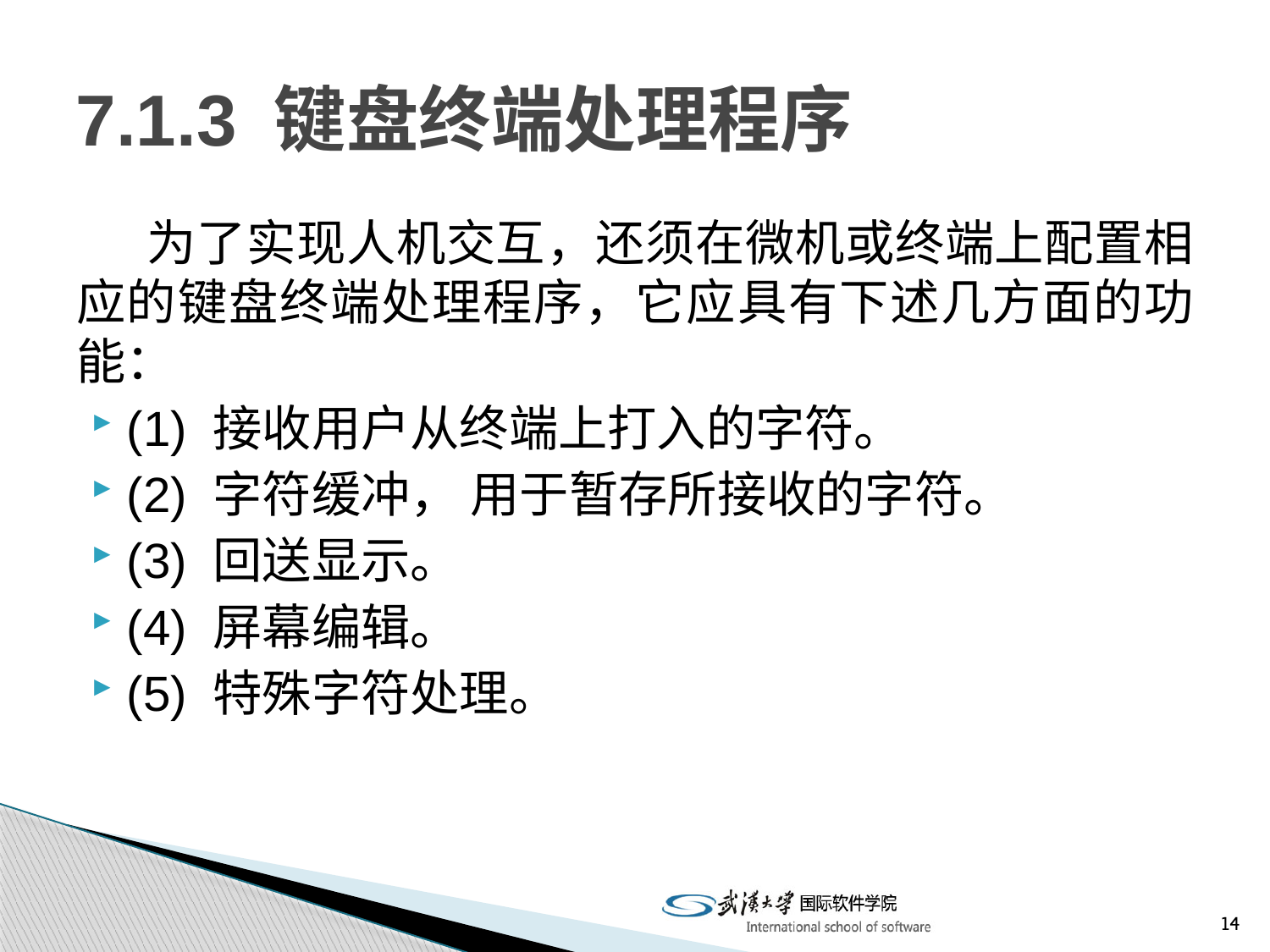

# 7.1.3 键盘终端处理程序
     为了实现人机交互，还须在微机或终端上配置相应的键盘终端处理程序，它应具有下述几方面的功能：
(1) 接收用户从终端上打入的字符。
(2) 字符缓冲， 用于暂存所接收的字符。
(3) 回送显示。
(4) 屏幕编辑。
(5) 特殊字符处理。
14